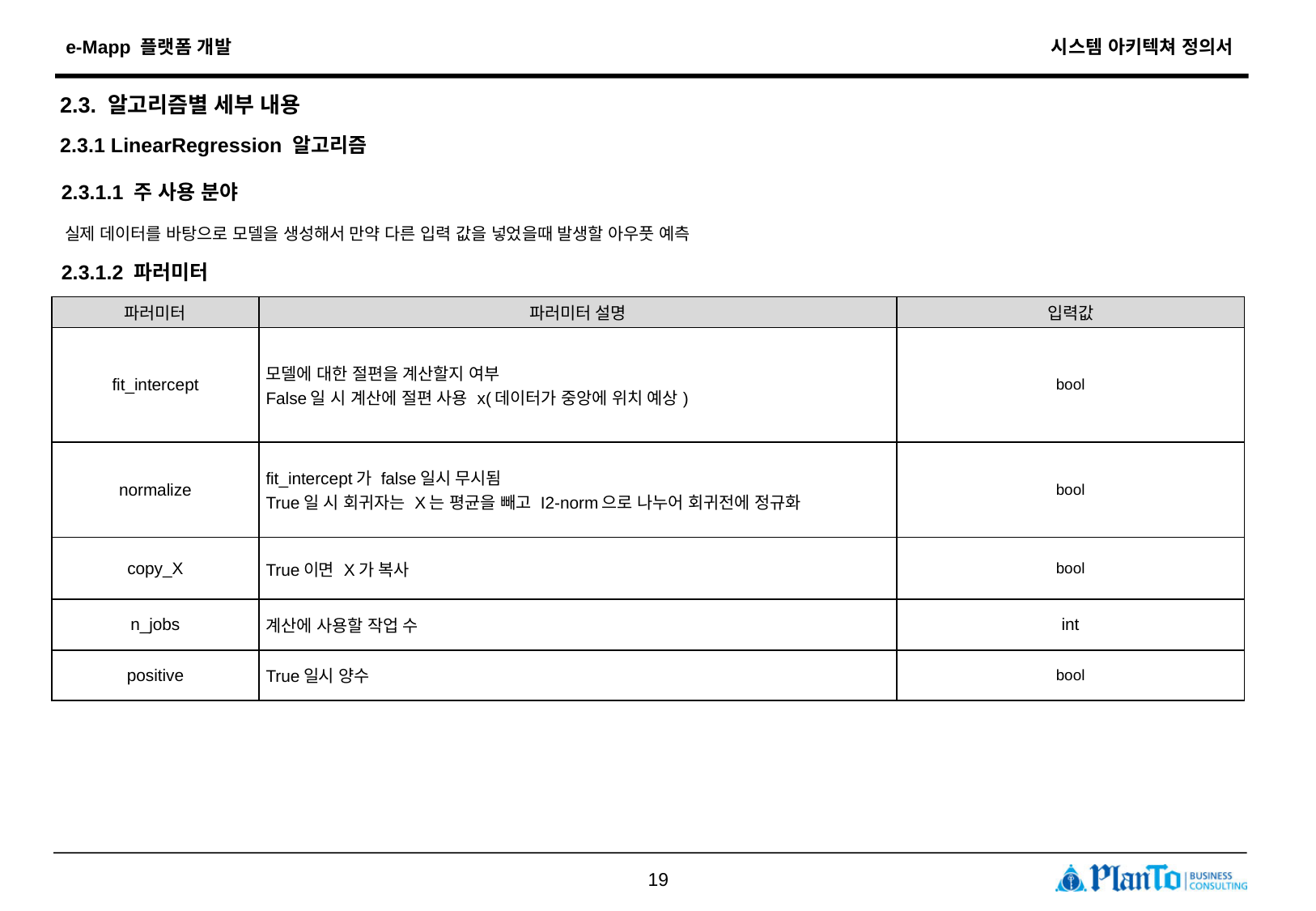

2.3. 알고리즘별 세부 내용
2.3.1 LinearRegression 알고리즘
2.3.1.1 주 사용 분야
실제 데이터를 바탕으로 모델을 생성해서 만약 다른 입력 값을 넣었을때 발생할 아우풋 예측
2.3.1.2 파러미터
| 파러미터 | 파러미터 설명 | 입력값 |
| --- | --- | --- |
| fit\_intercept | 모델에 대한 절편을 계산할지 여부 False일 시 계산에 절편 사용 x(데이터가 중앙에 위치 예상) | bool |
| normalize | fit\_intercept가 false일시 무시됨 True일 시 회귀자는 X는 평균을 빼고 I2-norm으로 나누어 회귀전에 정규화 | bool |
| copy\_X | True이면 X가 복사 | bool |
| n\_jobs | 계산에 사용할 작업 수 | int |
| positive | True일시 양수 | bool |